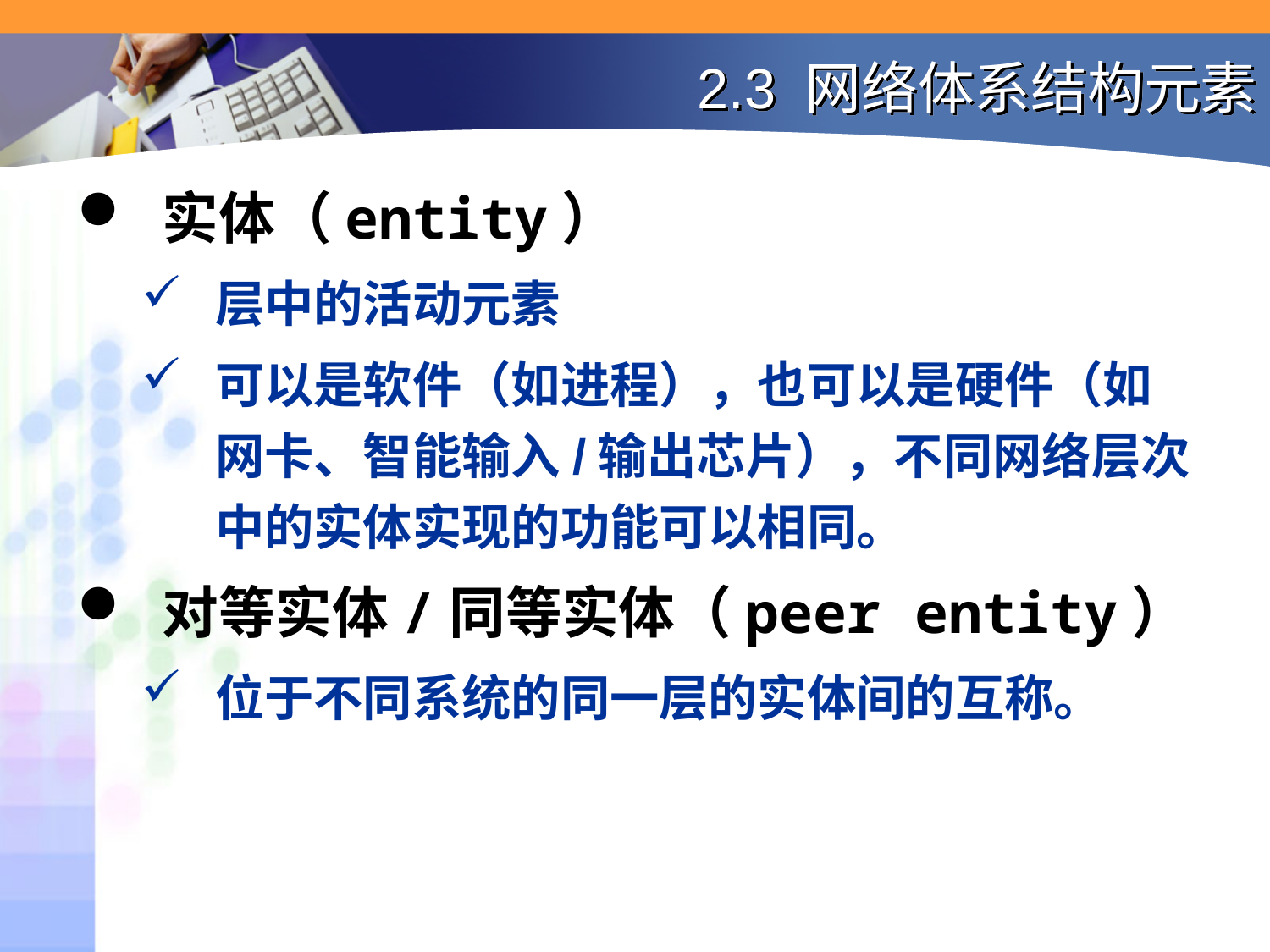

# 2.3 网络体系结构元素
实体（entity）
层中的活动元素
可以是软件（如进程），也可以是硬件（如网卡、智能输入/输出芯片），不同网络层次中的实体实现的功能可以相同。
对等实体/同等实体（peer entity）
位于不同系统的同一层的实体间的互称。